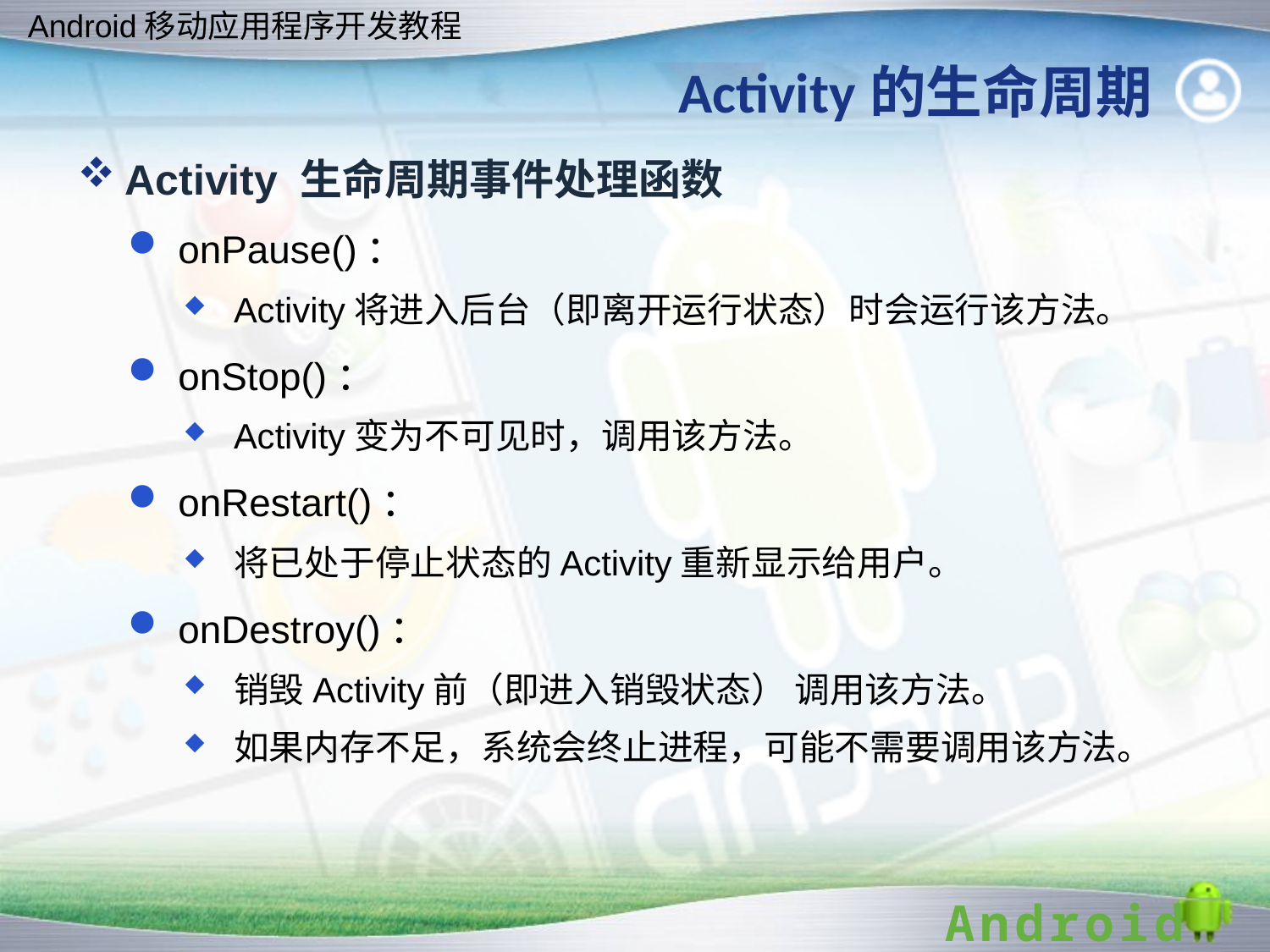

# Activity的生命周期
Activity 生命周期事件处理函数
onPause()：
Activity将进入后台（即离开运行状态）时会运行该方法。
onStop()：
Activity变为不可见时，调用该方法。
onRestart()：
将已处于停止状态的Activity重新显示给用户。
onDestroy()：
销毁Activity前（即进入销毁状态） 调用该方法。
如果内存不足，系统会终止进程，可能不需要调用该方法。